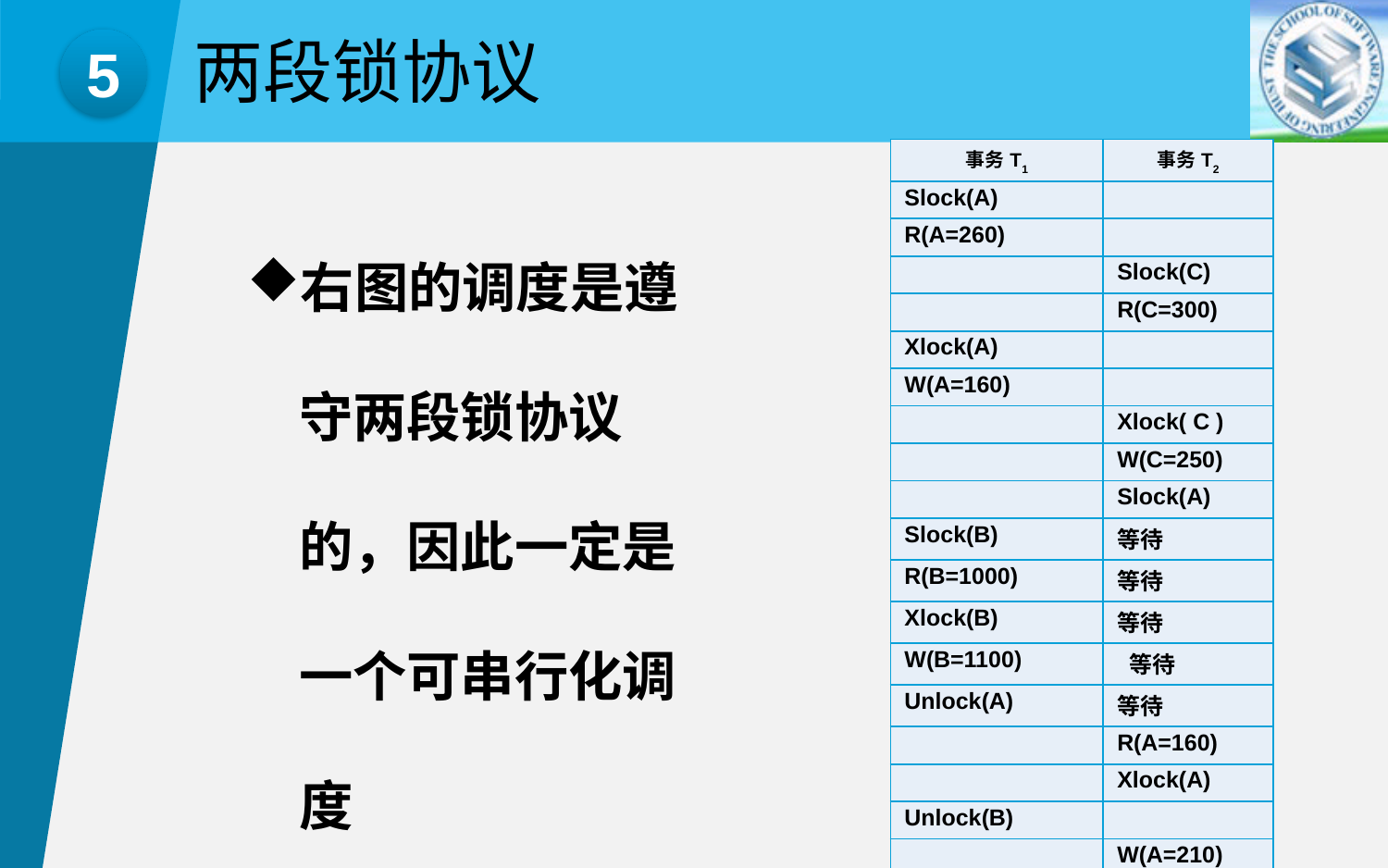

两段锁协议
5
| 事务T1 | 事务T2 |
| --- | --- |
| Slock(A) |  |
| R(A=260) |  |
|  | Slock(C) |
|  | R(C=300) |
| Xlock(A) |  |
| W(A=160) |  |
|  | Xlock( C ) |
|  | W(C=250) |
|  | Slock(A) |
| Slock(B) | 等待 |
| R(B=1000) | 等待 |
| Xlock(B) | 等待 |
| W(B=1100) | 等待 |
| Unlock(A) | 等待 |
|  | R(A=160) |
|  | Xlock(A) |
| Unlock(B) |  |
|  | W(A=210) |
|  | Unlock( C ) |
右图的调度是遵守两段锁协议的，因此一定是一个可串行化调度